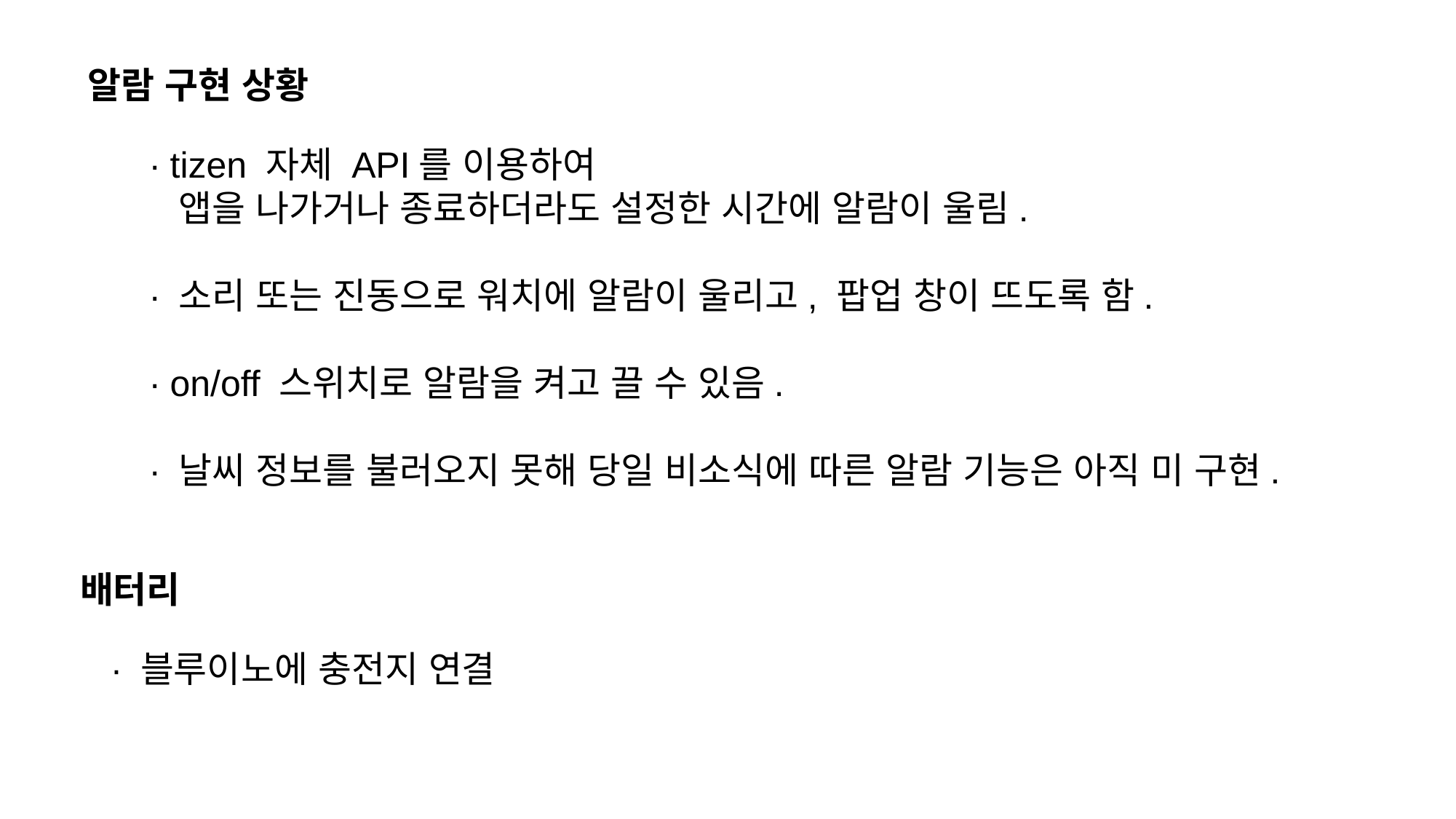

알람 구현 상황
∙ tizen 자체 API를 이용하여
  앱을 나가거나 종료하더라도 설정한 시간에 알람이 울림.

∙ 소리 또는 진동으로 워치에 알람이 울리고, 팝업 창이 뜨도록 함.

∙ on/off 스위치로 알람을 켜고 끌 수 있음.

∙ 날씨 정보를 불러오지 못해 당일 비소식에 따른 알람 기능은 아직 미 구현.
배터리
∙ 블루이노에 충전지 연결